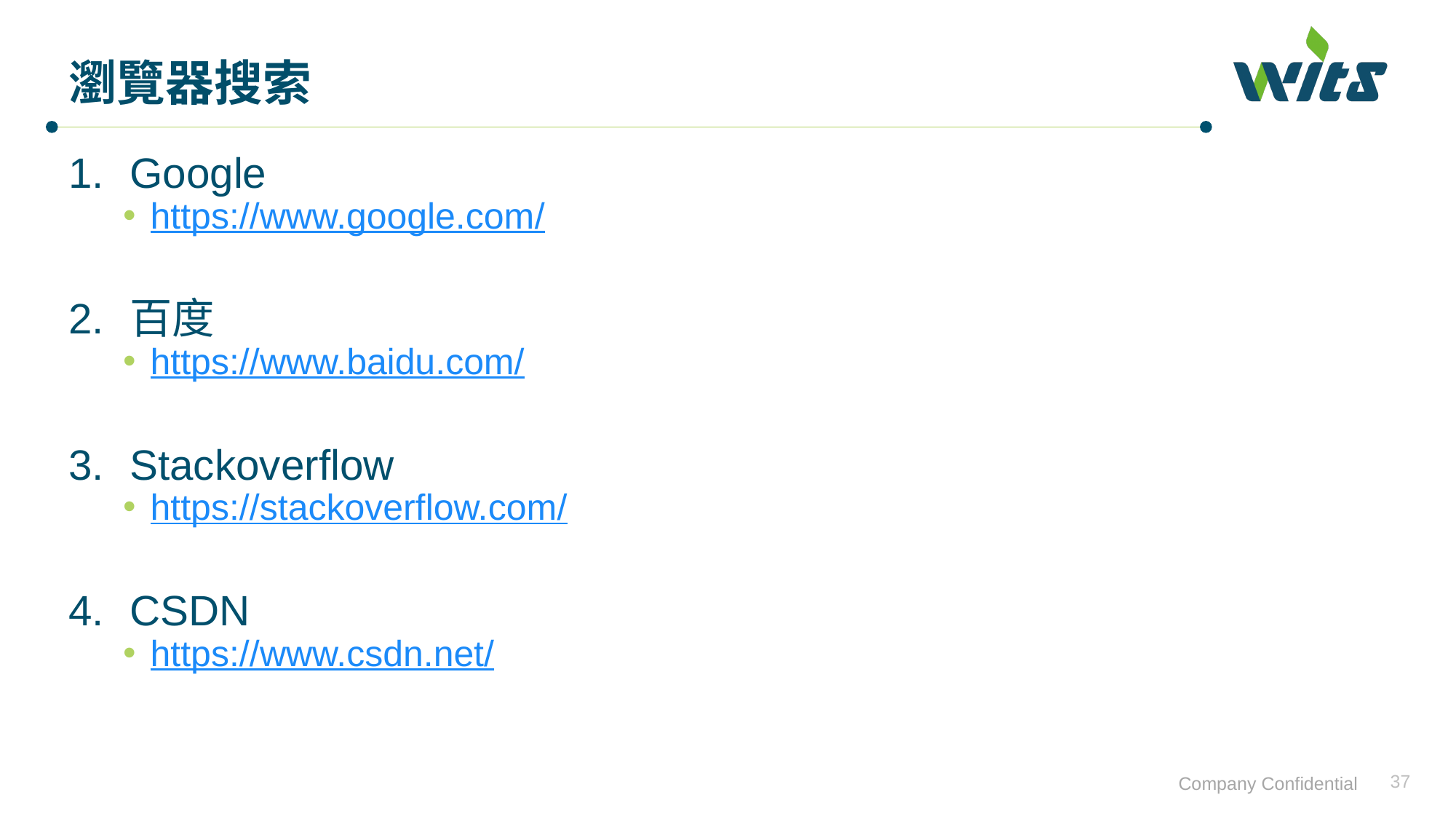

# 瀏覽器搜索
Google
https://www.google.com/

百度
https://www.baidu.com/

Stackoverflow
https://stackoverflow.com/

CSDN
https://www.csdn.net/

37